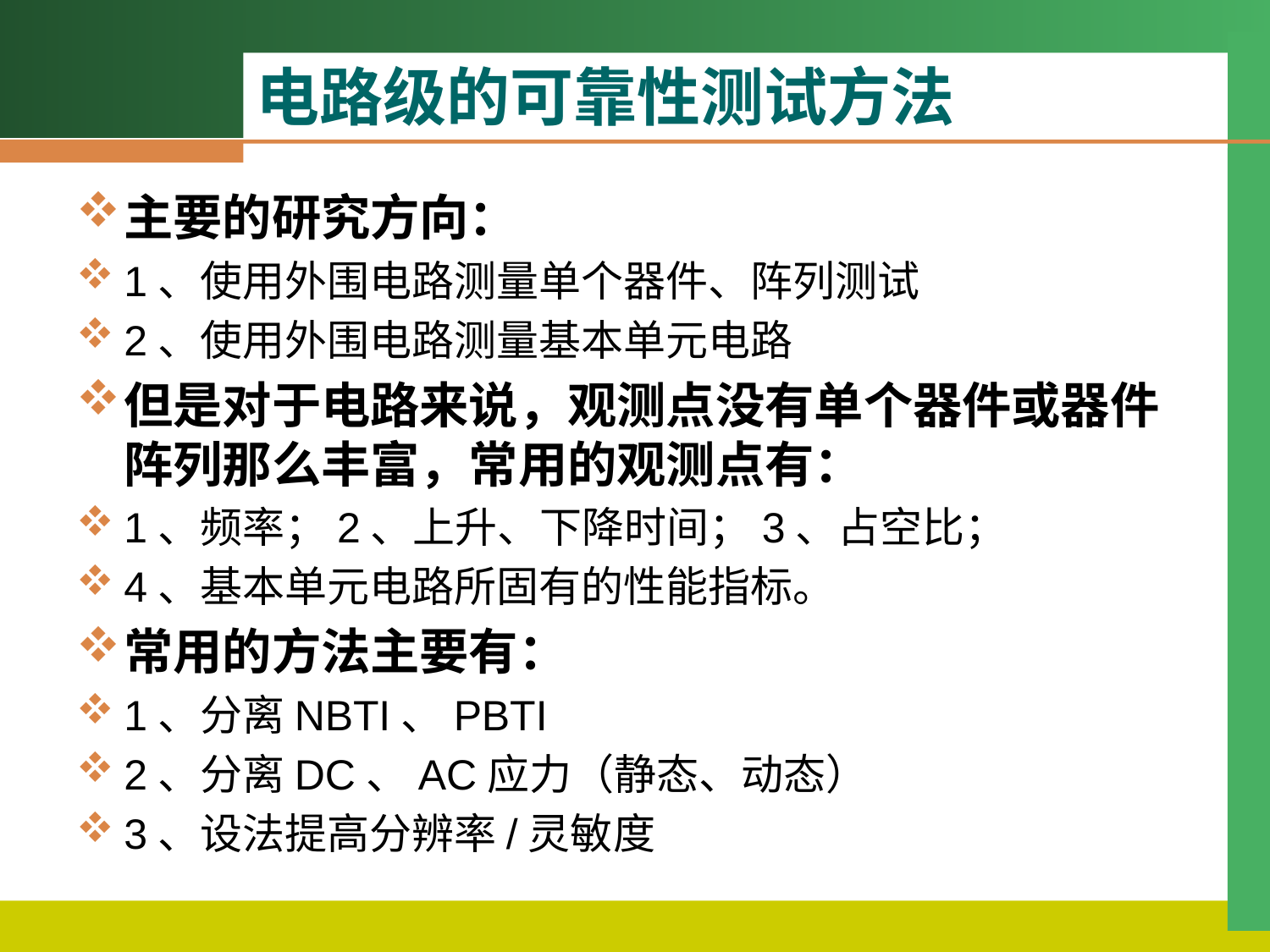

# 电路级的可靠性测试方法
主要的研究方向：
1、使用外围电路测量单个器件、阵列测试
2、使用外围电路测量基本单元电路
但是对于电路来说，观测点没有单个器件或器件阵列那么丰富，常用的观测点有：
1、频率；2、上升、下降时间；3、占空比；
4、基本单元电路所固有的性能指标。
常用的方法主要有：
1、分离NBTI、PBTI
2、分离DC、AC应力（静态、动态）
3、设法提高分辨率/灵敏度